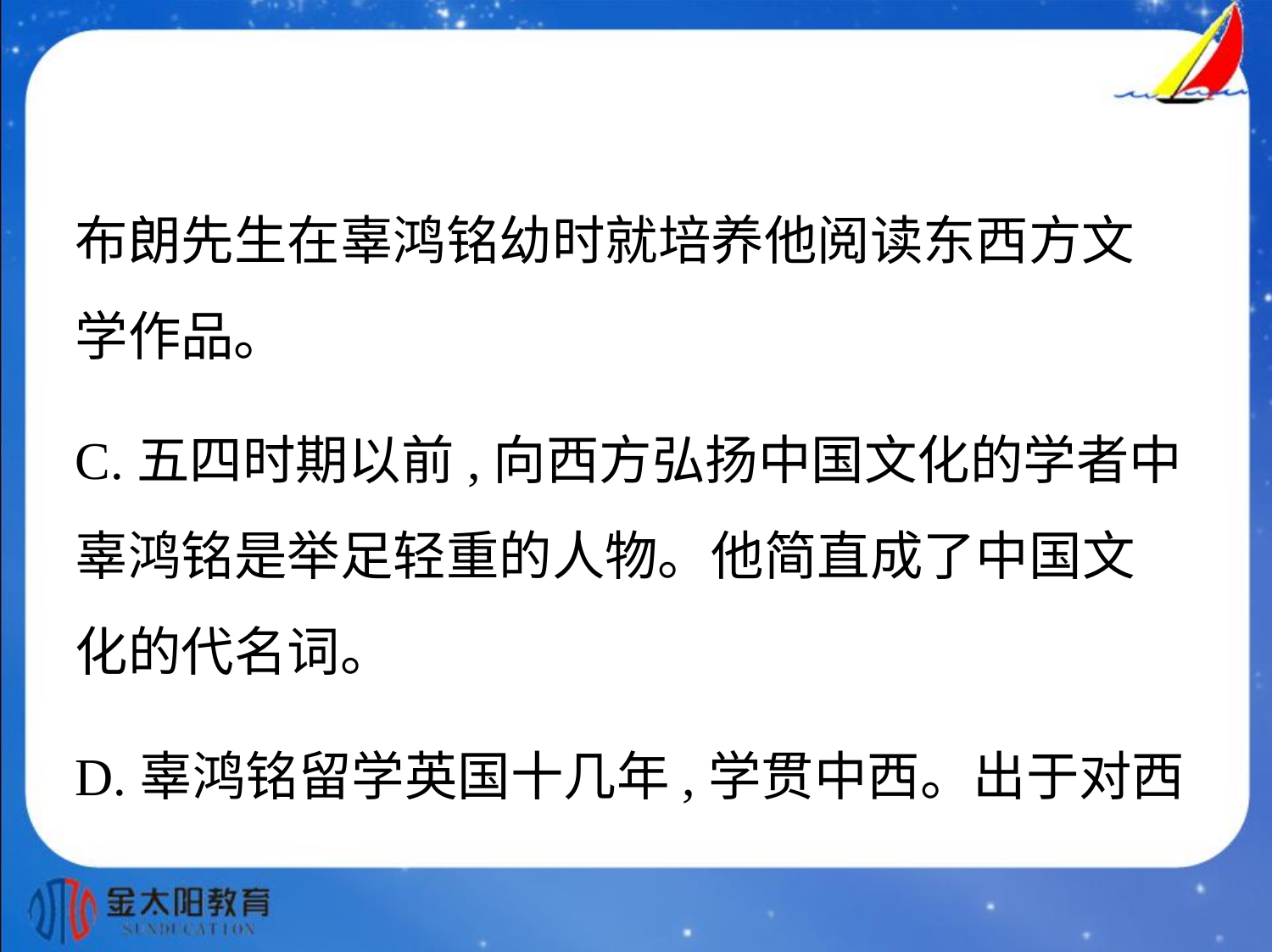

布朗先生在辜鸿铭幼时就培养他阅读东西方文
学作品。
C.五四时期以前,向西方弘扬中国文化的学者中
辜鸿铭是举足轻重的人物。他简直成了中国文
化的代名词。
D.辜鸿铭留学英国十几年,学贯中西。出于对西